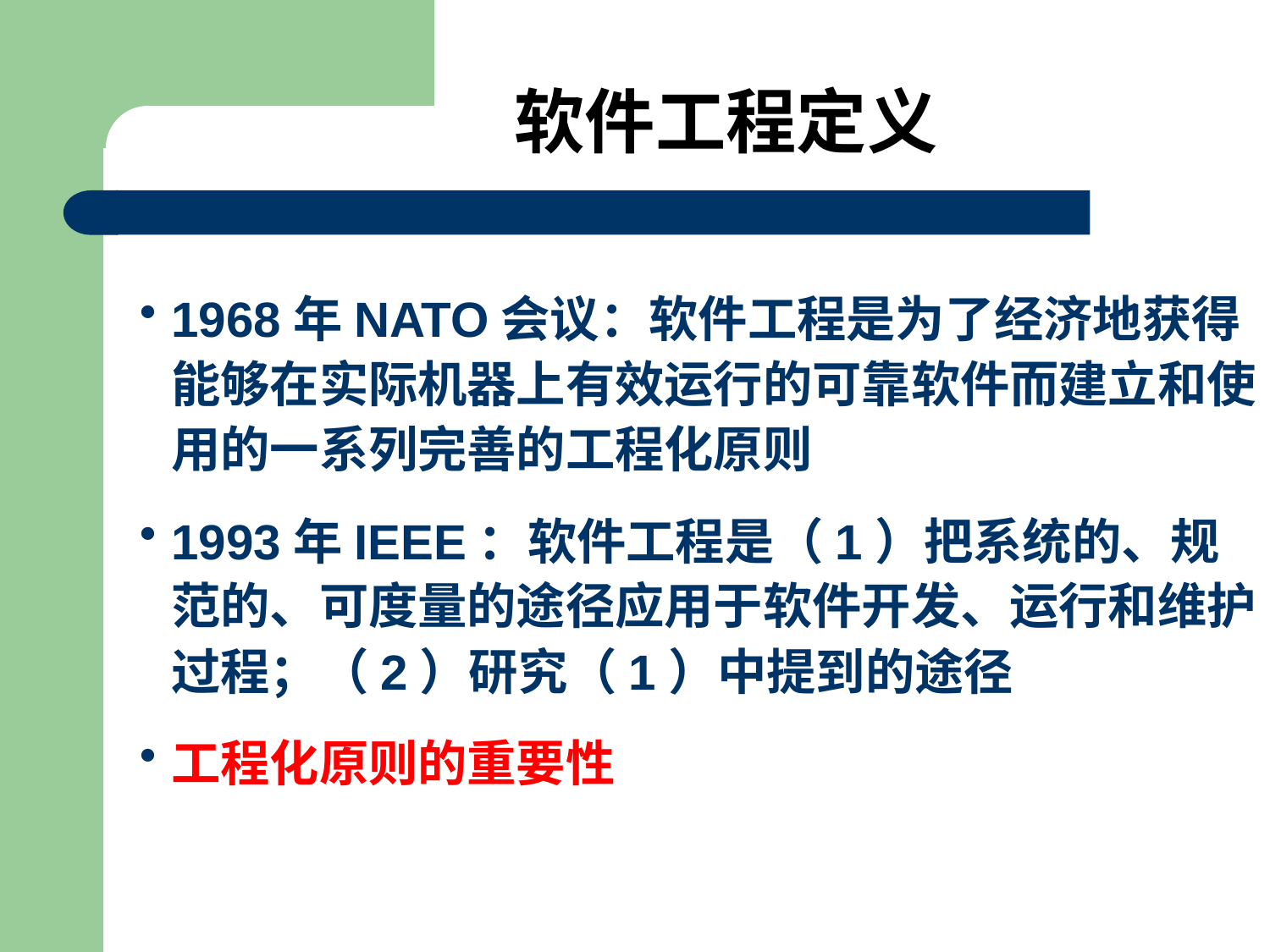

# 软件工程定义
1968年NATO会议：软件工程是为了经济地获得能够在实际机器上有效运行的可靠软件而建立和使用的一系列完善的工程化原则
1993年IEEE：软件工程是（1）把系统的、规范的、可度量的途径应用于软件开发、运行和维护过程；（2）研究（1）中提到的途径
工程化原则的重要性
26